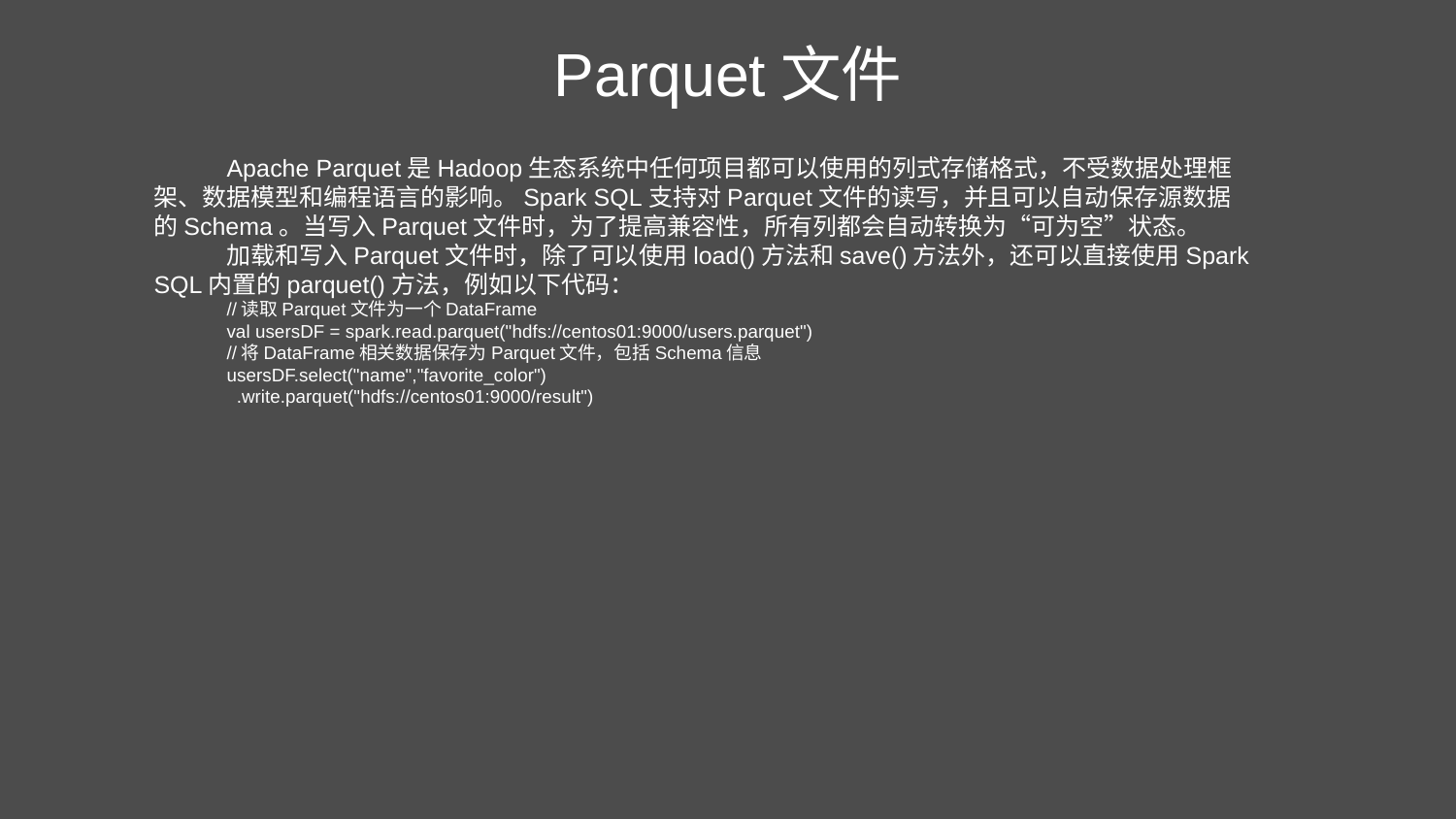

Parquet文件

Apache Parquet是Hadoop生态系统中任何项目都可以使用的列式存储格式，不受数据处理框架、数据模型和编程语言的影响。Spark SQL支持对Parquet文件的读写，并且可以自动保存源数据的Schema。当写入Parquet文件时，为了提高兼容性，所有列都会自动转换为“可为空”状态。
加载和写入Parquet文件时，除了可以使用load()方法和save()方法外，还可以直接使用Spark SQL内置的parquet()方法，例如以下代码：
//读取Parquet文件为一个DataFrame
val usersDF = spark.read.parquet("hdfs://centos01:9000/users.parquet")
//将DataFrame相关数据保存为Parquet文件，包括Schema信息
usersDF.select("name","favorite_color")
  .write.parquet("hdfs://centos01:9000/result")